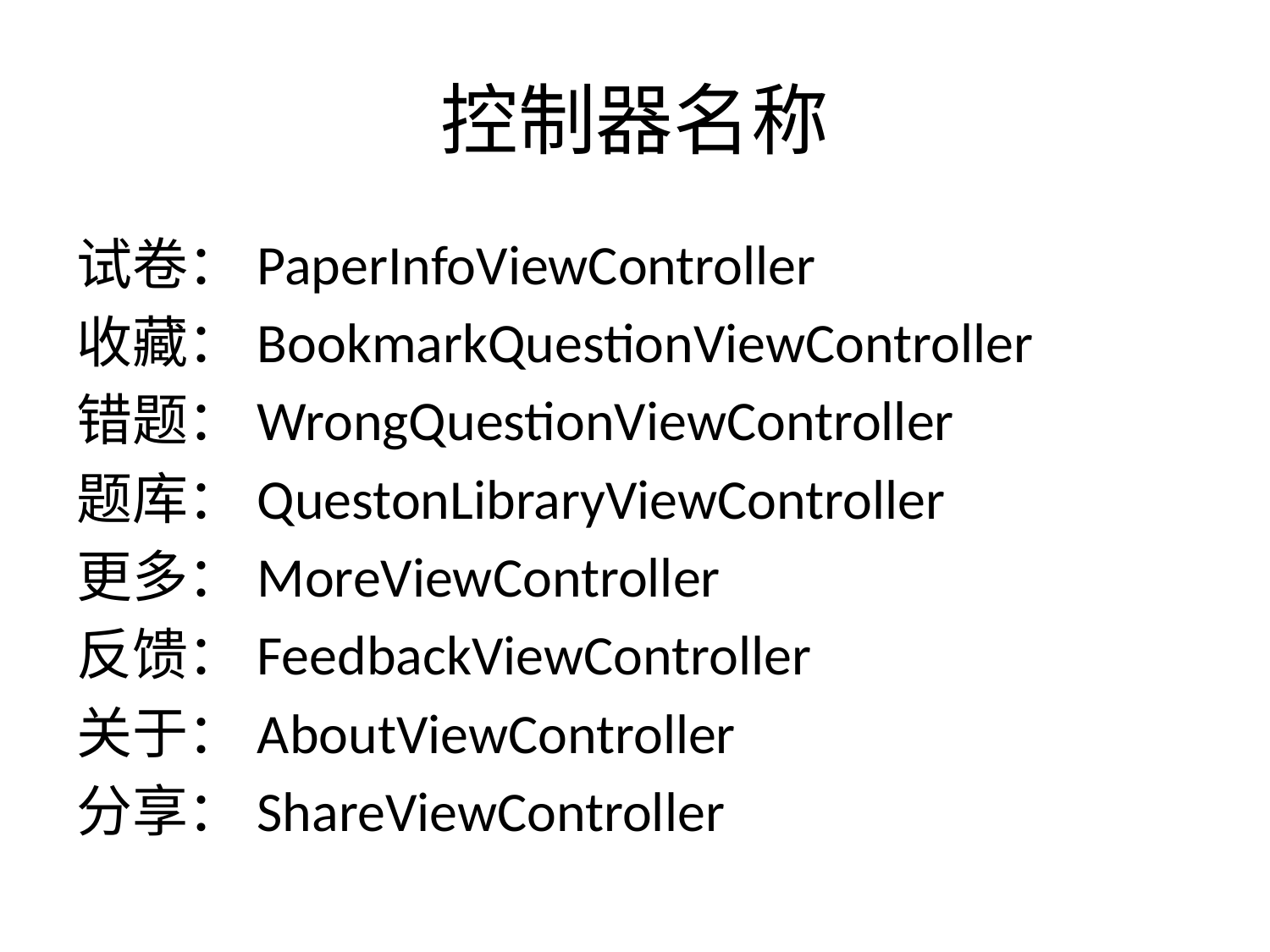

# 控制器名称
试卷：PaperInfoViewController
收藏：BookmarkQuestionViewController
错题：WrongQuestionViewController
题库：QuestonLibraryViewController
更多：MoreViewController
反馈：FeedbackViewController
关于：AboutViewController
分享：ShareViewController